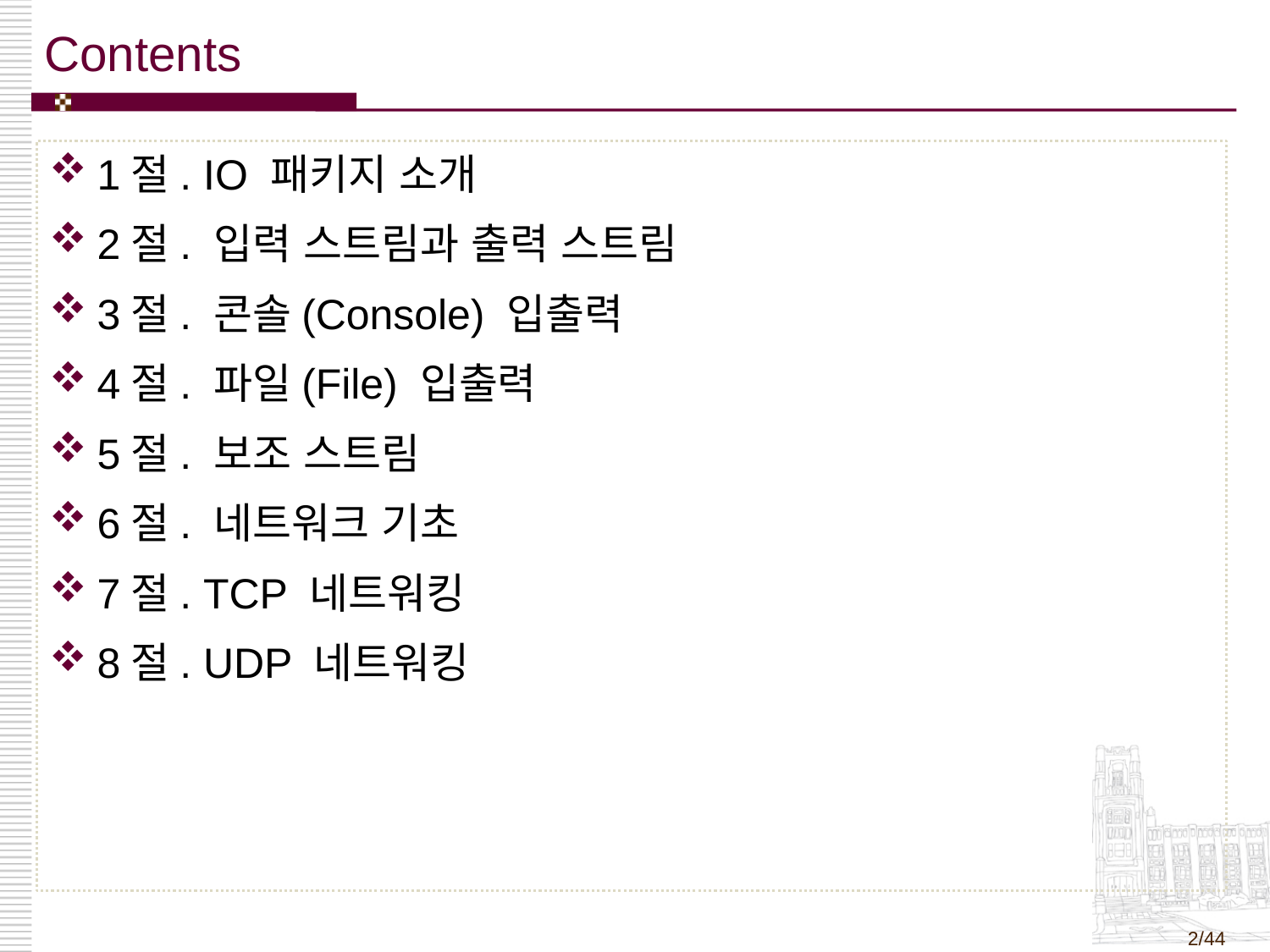

1절. IO 패키지 소개
2절. 입력 스트림과 출력 스트림
3절. 콘솔(Console) 입출력
4절. 파일(File) 입출력
5절. 보조 스트림
6절. 네트워크 기초
7절. TCP 네트워킹
8절. UDP 네트워킹